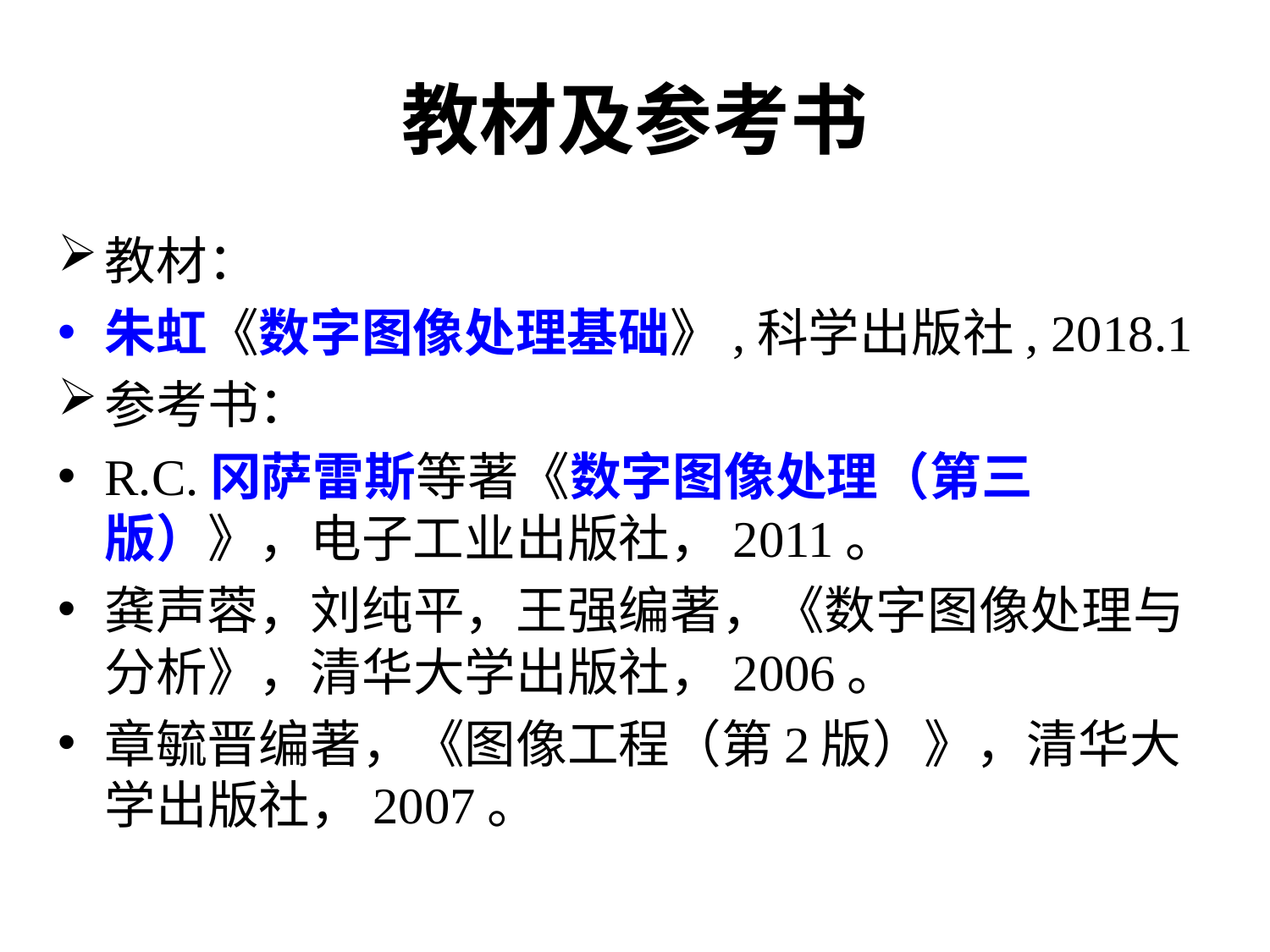

# 教材及参考书
教材：
朱虹《数字图像处理基础》,科学出版社, 2018.1
参考书：
R.C.冈萨雷斯等著《数字图像处理（第三版）》，电子工业出版社，2011。
龚声蓉，刘纯平，王强编著，《数字图像处理与分析》，清华大学出版社，2006。
章毓晋编著，《图像工程（第2版）》，清华大学出版社，2007。